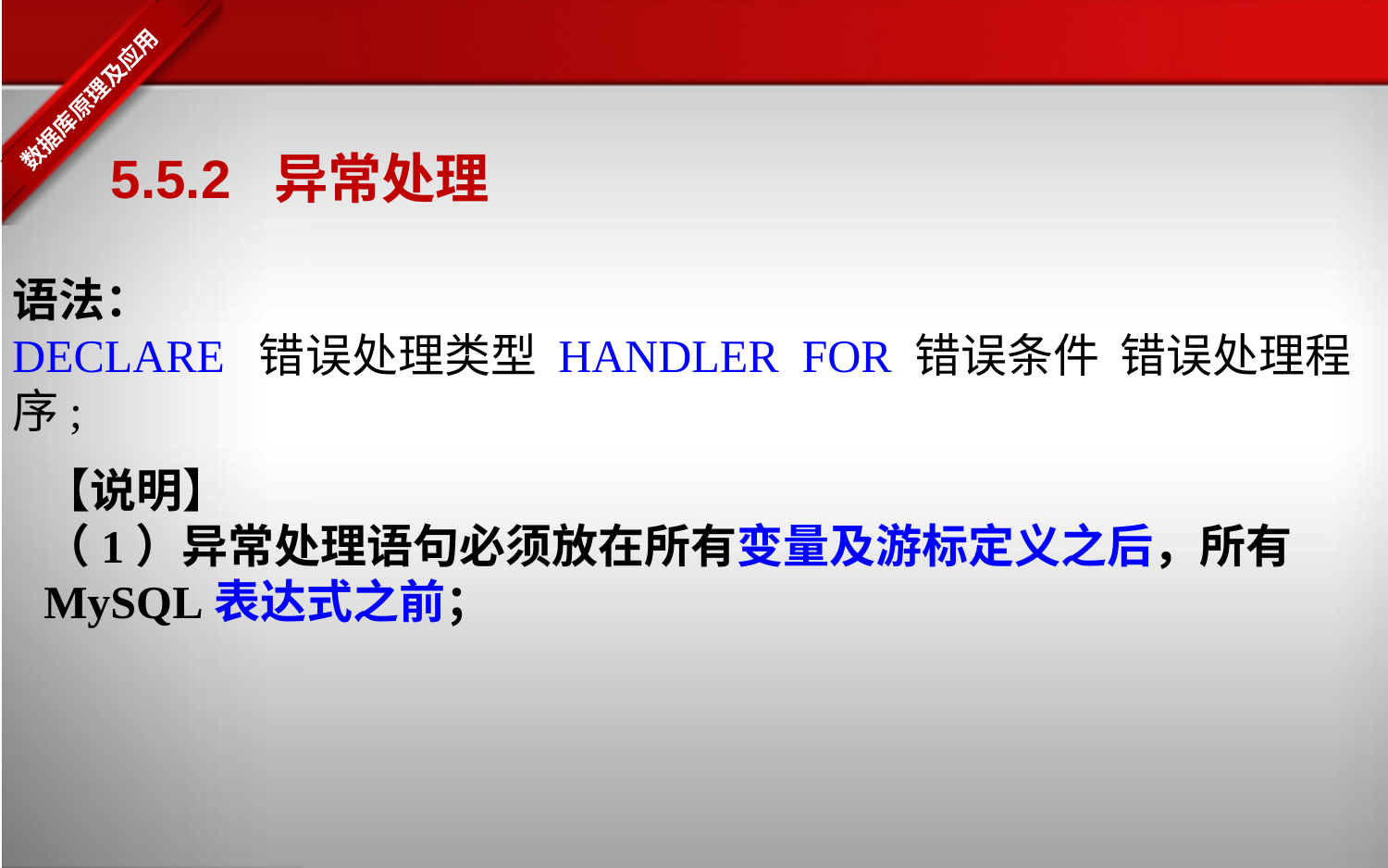

5.5.2  异常处理
语法：
DECLARE  错误处理类型 HANDLER  FOR 错误条件  错误处理程序;
【说明】
（1）异常处理语句必须放在所有变量及游标定义之后，所有MySQL表达式之前；